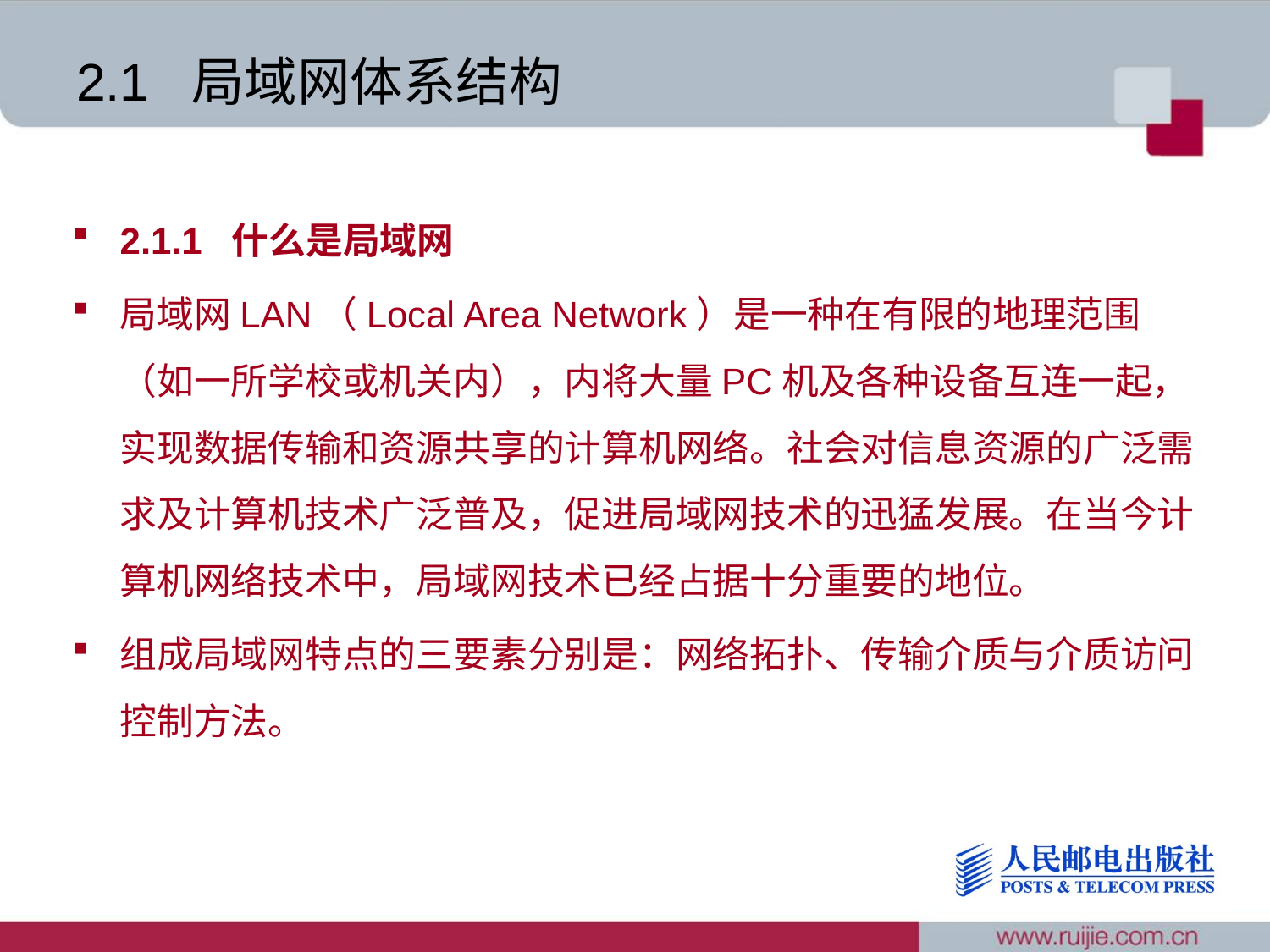

# 2.1  局域网体系结构
2.1.1  什么是局域网
局域网LAN（Local Area Network）是一种在有限的地理范围（如一所学校或机关内），内将大量PC机及各种设备互连一起，实现数据传输和资源共享的计算机网络。社会对信息资源的广泛需求及计算机技术广泛普及，促进局域网技术的迅猛发展。在当今计算机网络技术中，局域网技术已经占据十分重要的地位。
组成局域网特点的三要素分别是：网络拓扑、传输介质与介质访问控制方法。